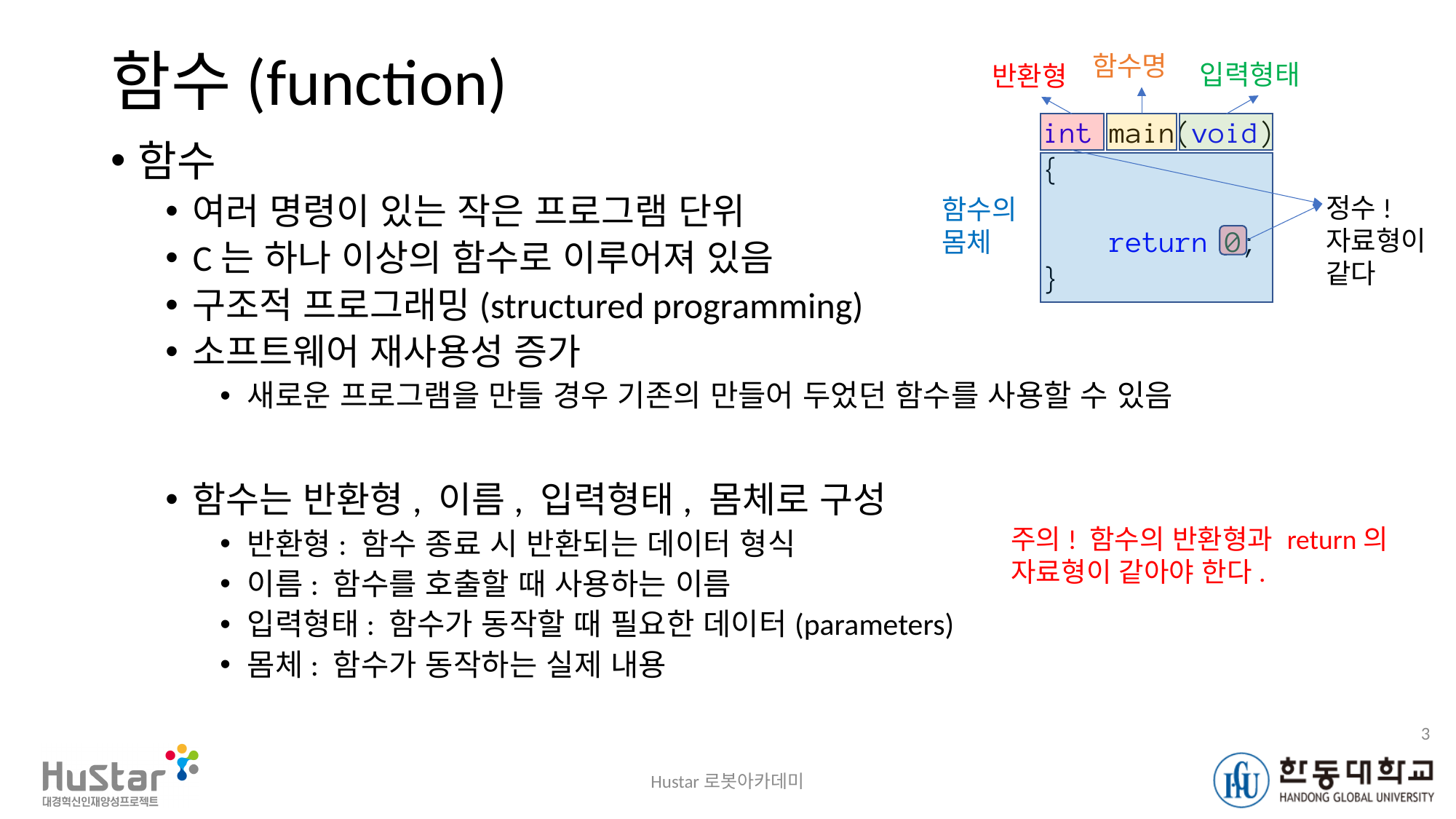

# 함수(function)
함수명
입력형태
반환형
int main(void)
{

    return 0;
}

함수
여러 명령이 있는 작은 프로그램 단위
C는 하나 이상의 함수로 이루어져 있음
구조적 프로그래밍(structured programming)
소프트웨어 재사용성 증가
새로운 프로그램을 만들 경우 기존의 만들어 두었던 함수를 사용할 수 있음

함수는 반환형, 이름, 입력형태, 몸체로 구성
반환형: 함수 종료 시 반환되는 데이터 형식
이름: 함수를 호출할 때 사용하는 이름
입력형태: 함수가 동작할 때 필요한 데이터(parameters)
몸체: 함수가 동작하는 실제 내용

정수! 자료형이 같다
함수의 몸체

주의! 함수의 반환형과 return의 자료형이 같아야 한다.
3
Hustar로봇아카데미